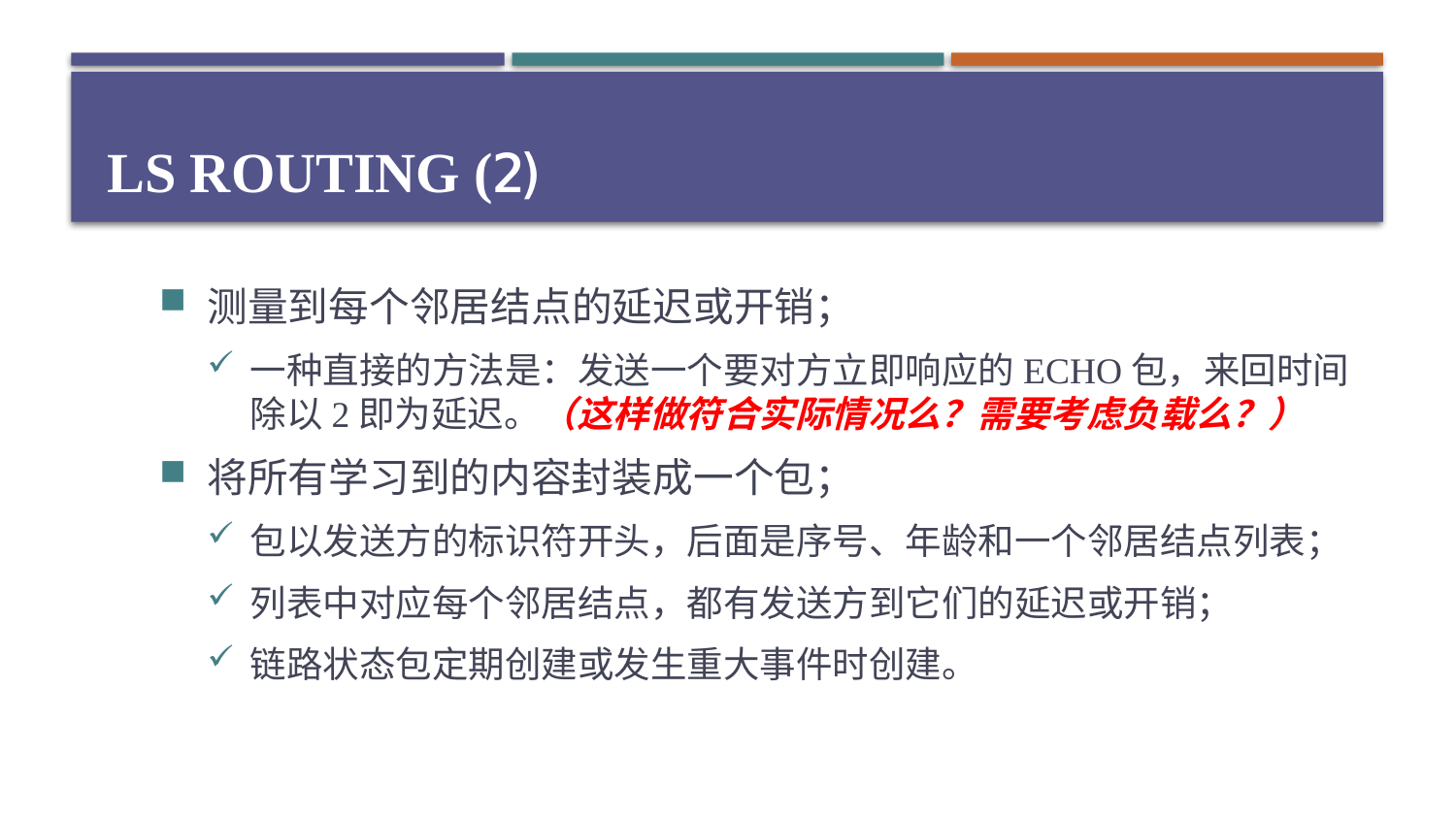

# LS Routing (2)
测量到每个邻居结点的延迟或开销；
一种直接的方法是：发送一个要对方立即响应的ECHO包，来回时间除以2即为延迟。（这样做符合实际情况么？需要考虑负载么？）
将所有学习到的内容封装成一个包；
包以发送方的标识符开头，后面是序号、年龄和一个邻居结点列表；
列表中对应每个邻居结点，都有发送方到它们的延迟或开销；
链路状态包定期创建或发生重大事件时创建。